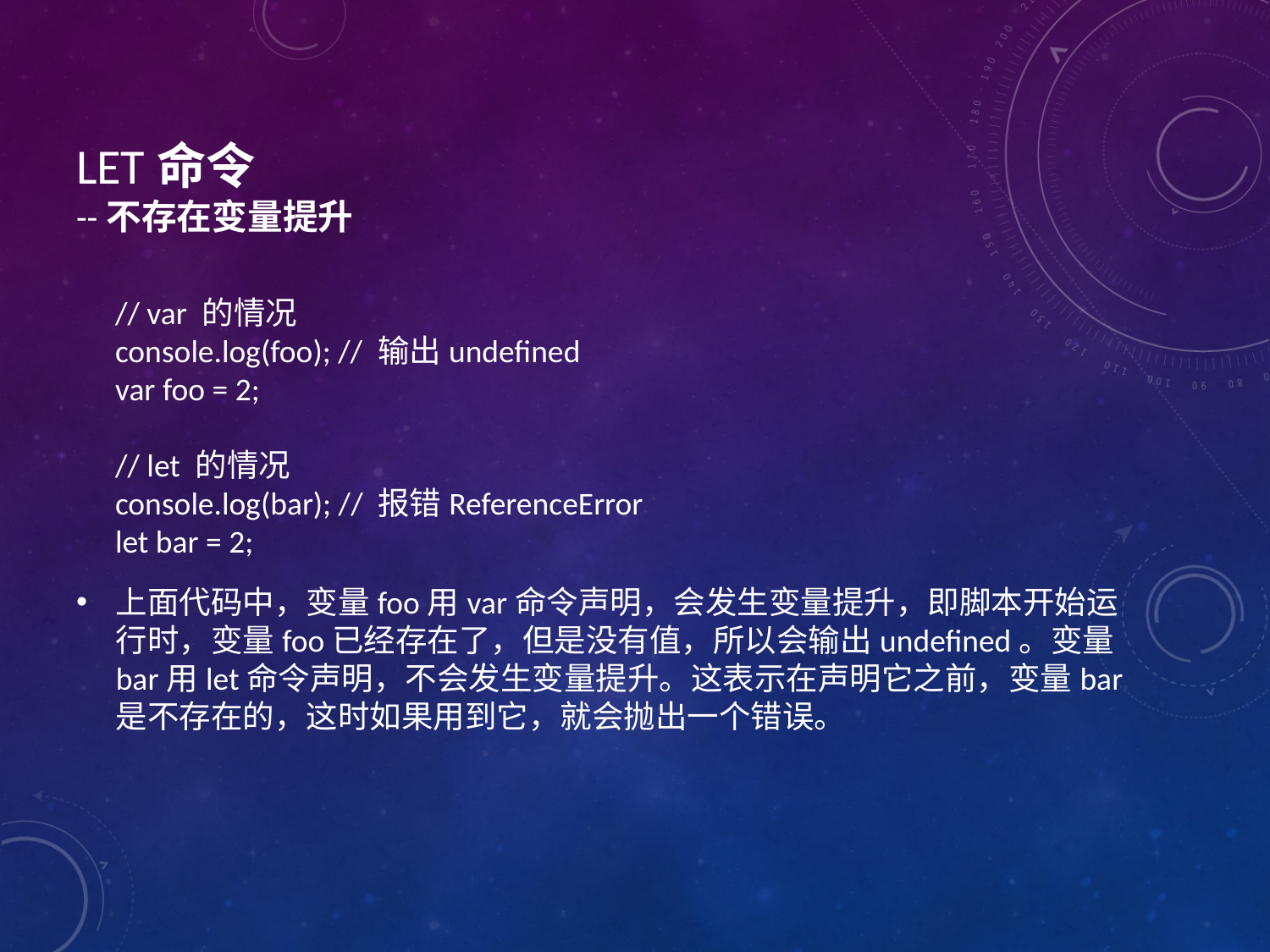

# let命令  --不存在变量提升
// var 的情况
console.log(foo); // 输出undefined
var foo = 2;

// let 的情况
console.log(bar); // 报错ReferenceError
let bar = 2;

上面代码中，变量foo用var命令声明，会发生变量提升，即脚本开始运行时，变量foo已经存在了，但是没有值，所以会输出undefined。变量bar用let命令声明，不会发生变量提升。这表示在声明它之前，变量bar是不存在的，这时如果用到它，就会抛出一个错误。